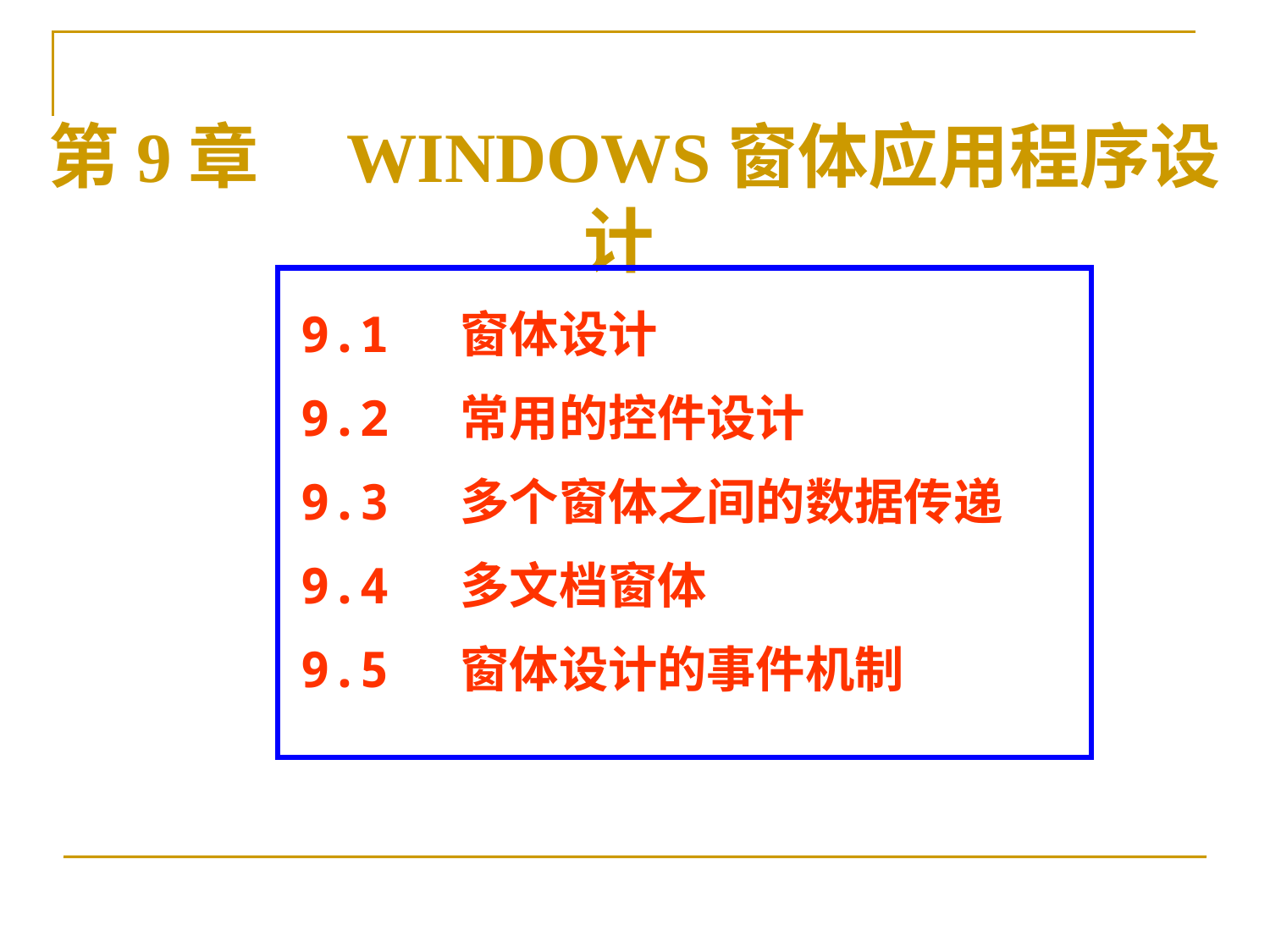

第9章　Windows窗体应用程序设计
9.1  窗体设计
9.2  常用的控件设计
9.3  多个窗体之间的数据传递
9.4  多文档窗体
9.5  窗体设计的事件机制